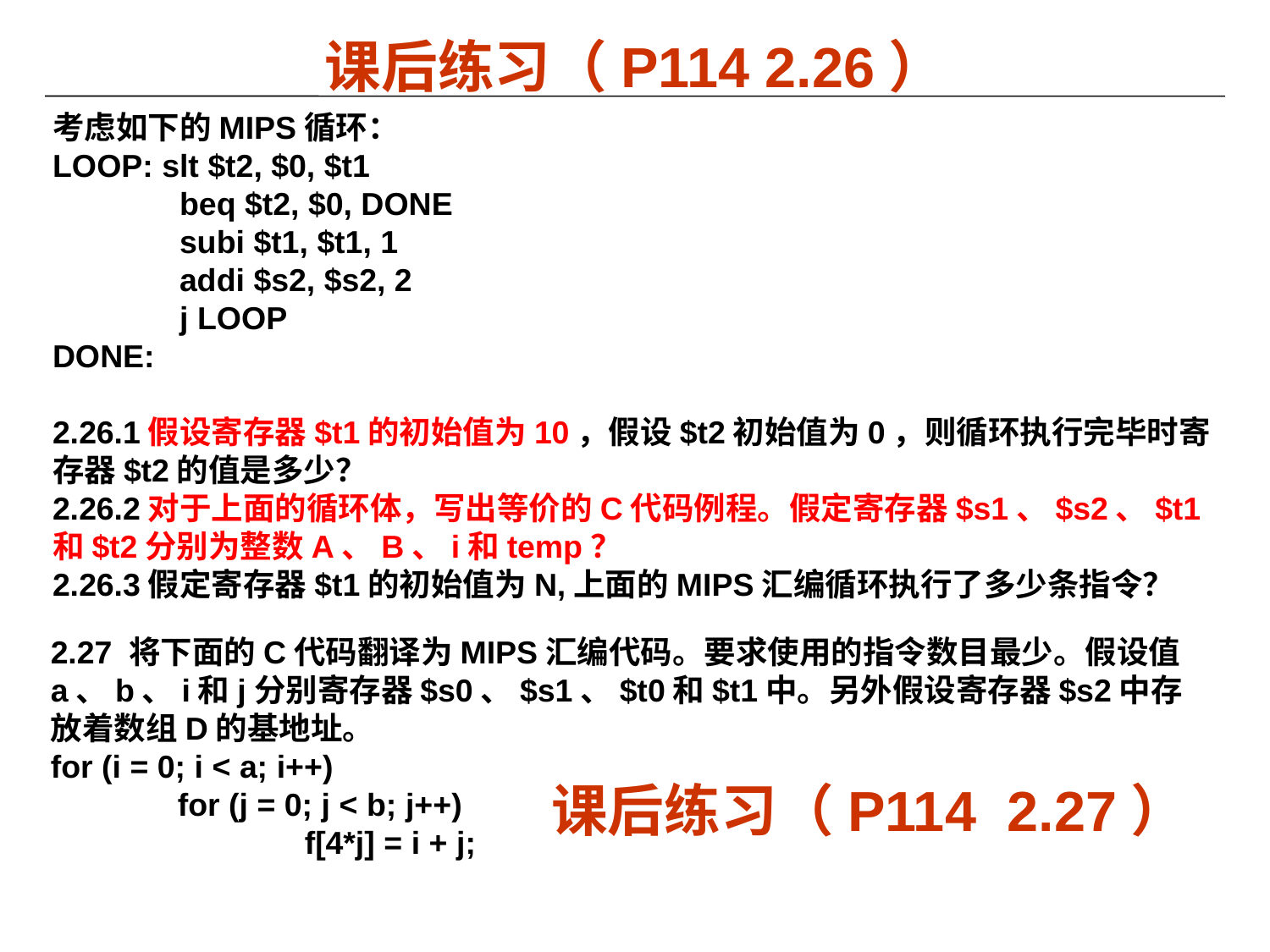

# 课后练习（P114 2.26）
考虑如下的MIPS循环：
LOOP: slt $t2, $0, $t1
	beq $t2, $0, DONE
	subi $t1, $t1, 1
	addi $s2, $s2, 2
	j LOOP
DONE:

2.26.1假设寄存器$t1的初始值为10，假设$t2初始值为0，则循环执行完毕时寄存器$t2的值是多少？
2.26.2对于上面的循环体，写出等价的C代码例程。假定寄存器$s1、$s2、$t1和$t2分别为整数A、B、i和temp？
2.26.3假定寄存器$t1的初始值为N,上面的MIPS汇编循环执行了多少条指令？
2.27 将下面的C代码翻译为MIPS汇编代码。要求使用的指令数目最少。假设值a、b、i和j分别寄存器$s0、$s1、$t0和$t1中。另外假设寄存器$s2中存放着数组D的基地址。
for (i = 0; i < a; i++)
	for (j = 0; j < b; j++)
		f[4*j] = i + j;
课后练习（P114  2.27）